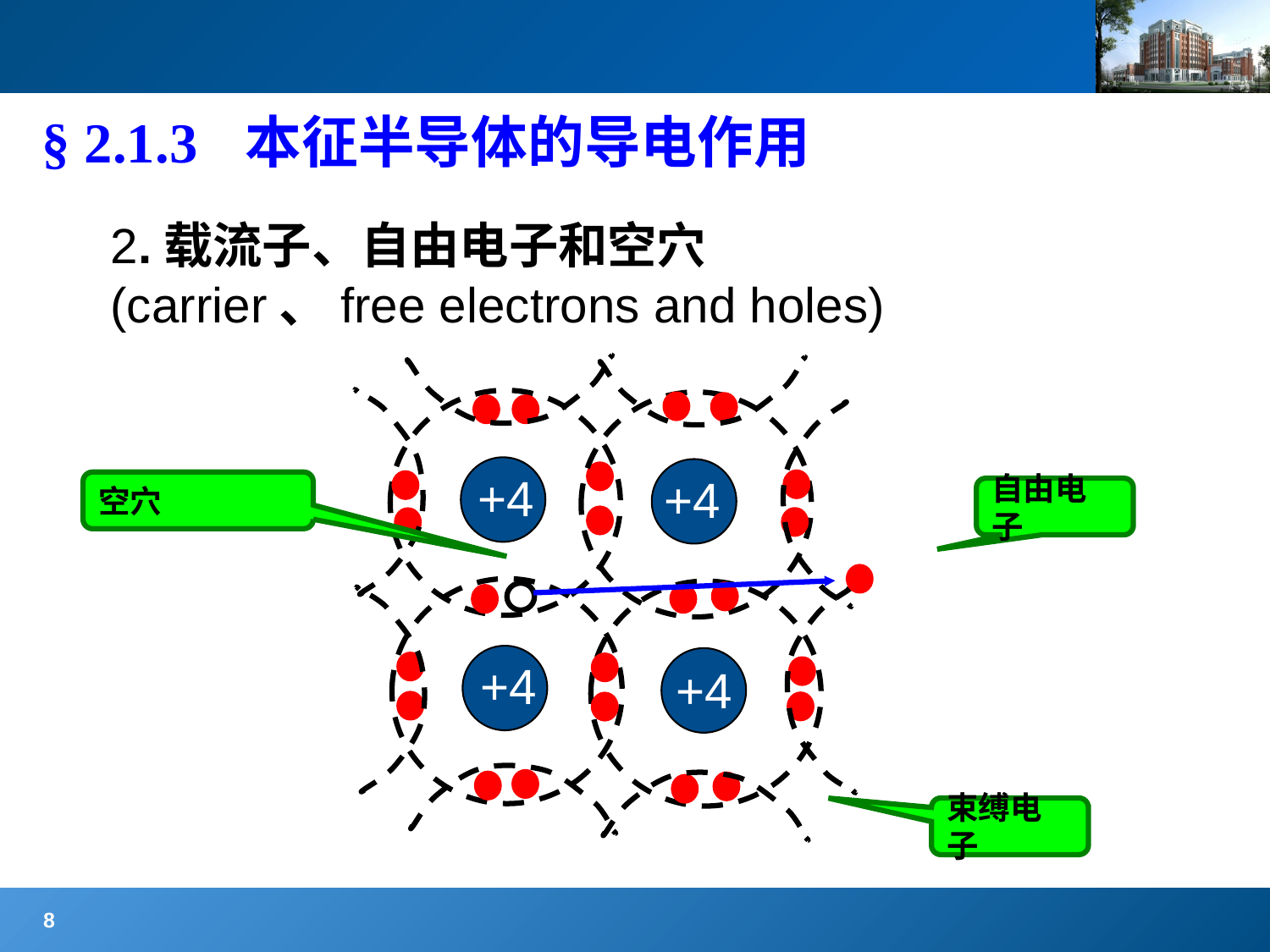

§ 2.1.3 本征半导体的导电作用

2.载流子、自由电子和空穴(carrier、free electrons and holes)

+4
+4

+4
+4

空穴
自由电子

束缚电子